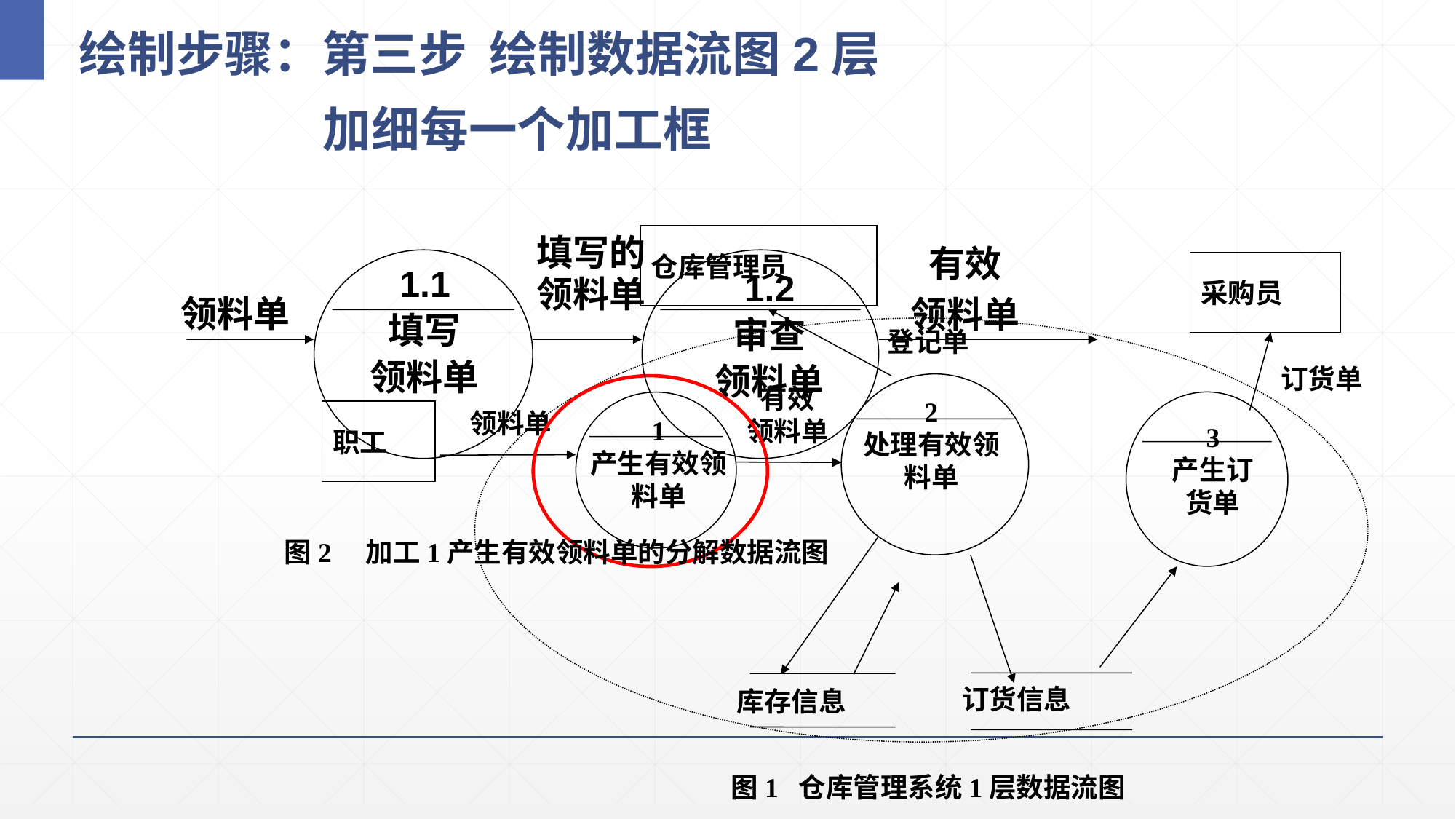

# 绘制步骤：第三步  绘制数据流图2层
加细每一个加工框
仓库管理员
采购员

登记单

订货单
2
处理有效领料单

3
产生订
货单

1
产生有效领料单

有效
领料单

领料单
职工

订货信息

库存信息

图1  仓库管理系统1层数据流图
填写的
领料单

有效
领料单

1.1
填写
领料单

1.2
审查
领料单

领料单

 图2    加工1产生有效领料单的分解数据流图